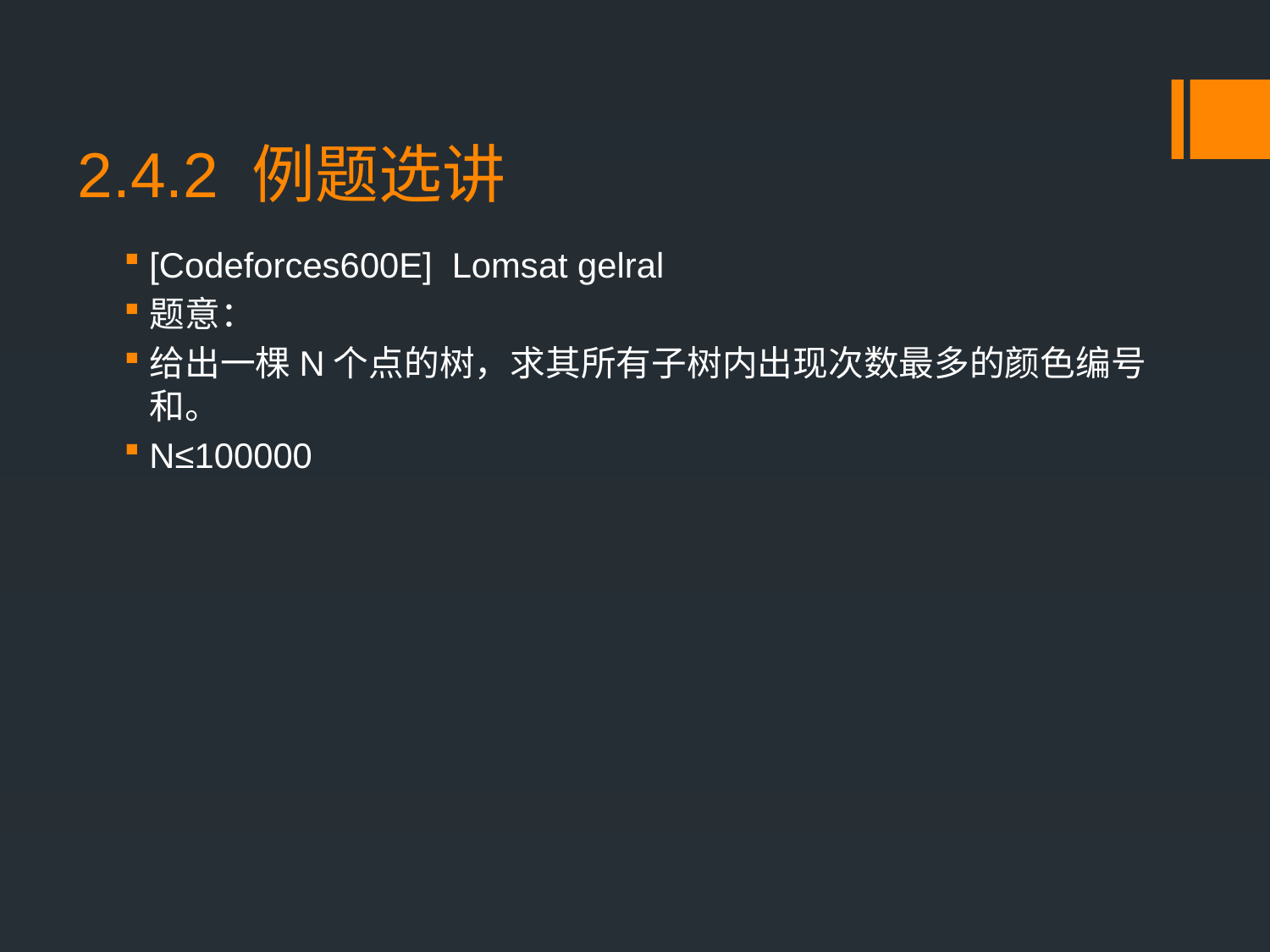

# 2.4.2 例题选讲
[Codeforces600E]  Lomsat gelral
题意：
给出一棵N个点的树，求其所有子树内出现次数最多的颜色编号和。
N≤100000